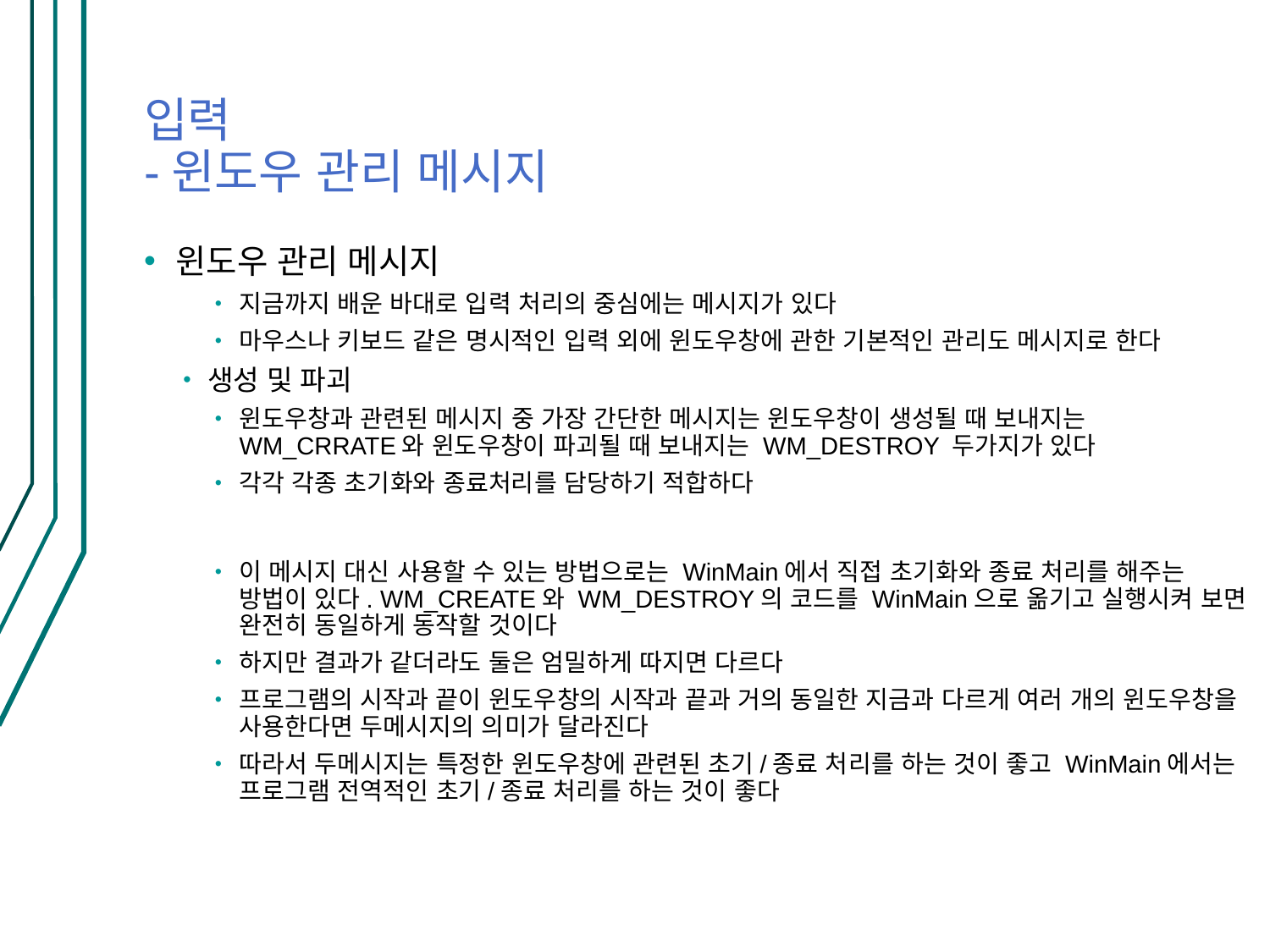

# 입력 -윈도우 관리 메시지
윈도우 관리 메시지
지금까지 배운 바대로 입력 처리의 중심에는 메시지가 있다
마우스나 키보드 같은 명시적인 입력 외에 윈도우창에 관한 기본적인 관리도 메시지로 한다
생성 및 파괴
윈도우창과 관련된 메시지 중 가장 간단한 메시지는 윈도우창이 생성될 때 보내지는 WM_CRRATE와 윈도우창이 파괴될 때 보내지는 WM_DESTROY 두가지가 있다
각각 각종 초기화와 종료처리를 담당하기 적합하다

이 메시지 대신 사용할 수 있는 방법으로는 WinMain에서 직접 초기화와 종료 처리를 해주는 방법이 있다. WM_CREATE와 WM_DESTROY의 코드를 WinMain으로 옮기고 실행시켜 보면 완전히 동일하게 동작할 것이다
하지만 결과가 같더라도 둘은 엄밀하게 따지면 다르다
프로그램의 시작과 끝이 윈도우창의 시작과 끝과 거의 동일한 지금과 다르게 여러 개의 윈도우창을 사용한다면 두메시지의 의미가 달라진다
따라서 두메시지는 특정한 윈도우창에 관련된 초기/종료 처리를 하는 것이 좋고 WinMain에서는 프로그램 전역적인 초기/종료 처리를 하는 것이 좋다